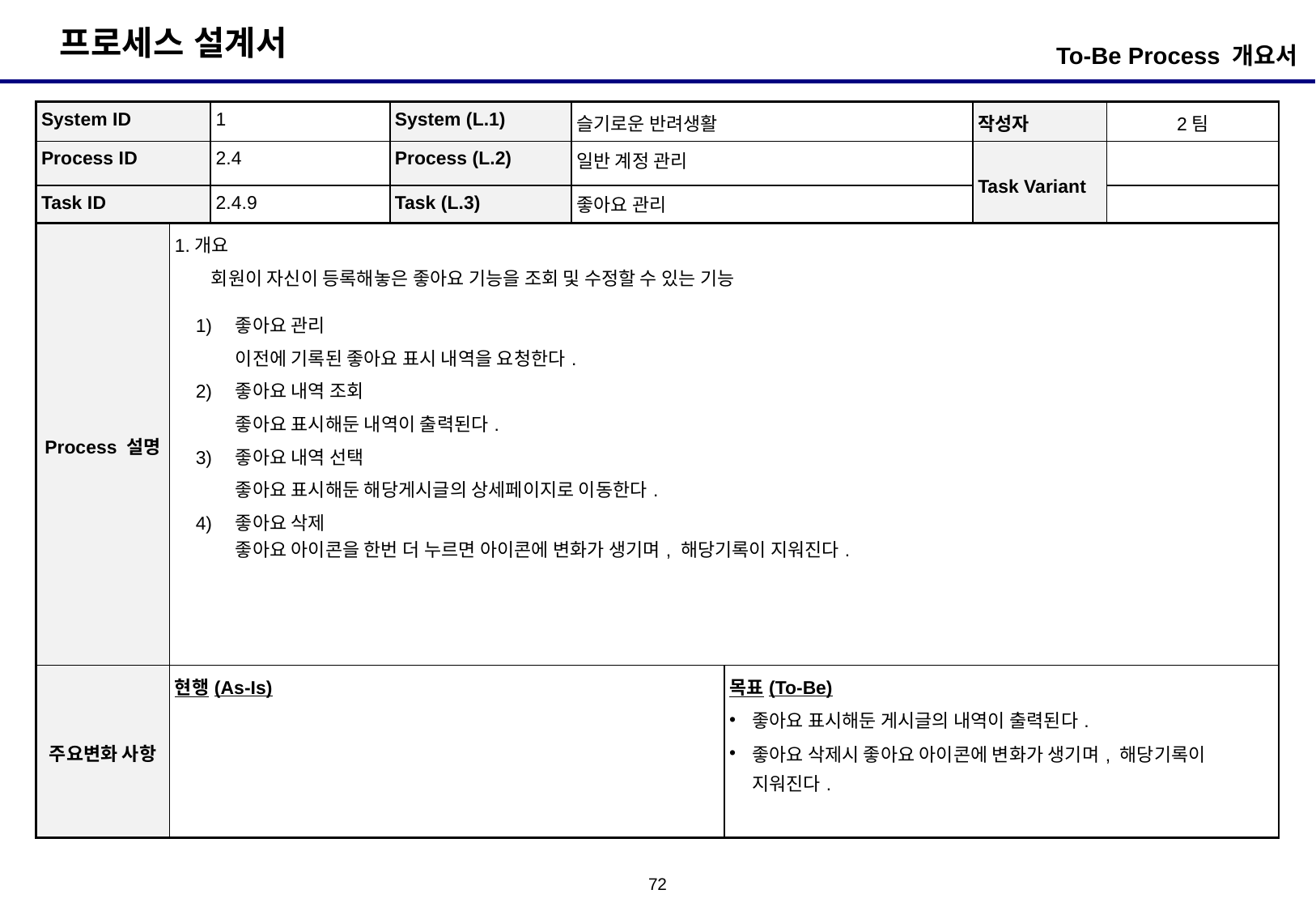

To-Be Process 개요서
| System ID | 1 | System (L.1) | 슬기로운 반려생활 | 작성자 | 2팀 |
| --- | --- | --- | --- | --- | --- |
| Process ID | 2.4 | Process (L.2) | 일반 계정 관리 | Task Variant |  |
| Task ID | 2.4.9 | Task (L.3) | 좋아요 관리 |  |  |
| Process 설명 | 1.개요 회원이 자신이 등록해놓은 좋아요 기능을 조회 및 수정할 수 있는 기능 좋아요 관리 이전에 기록된 좋아요 표시 내역을 요청한다. 좋아요 내역 조회 좋아요 표시해둔 내역이 출력된다. 좋아요 내역 선택 좋아요 표시해둔 해당게시글의 상세페이지로 이동한다. 좋아요 삭제 좋아요 아이콘을 한번 더 누르면 아이콘에 변화가 생기며, 해당기록이 지워진다. |  |
| --- | --- | --- |
| 주요변화 사항 | 현행(As-Is) | 목표(To-Be) 좋아요 표시해둔 게시글의 내역이 출력된다. 좋아요 삭제시 좋아요 아이콘에 변화가 생기며, 해당기록이 지워진다. |